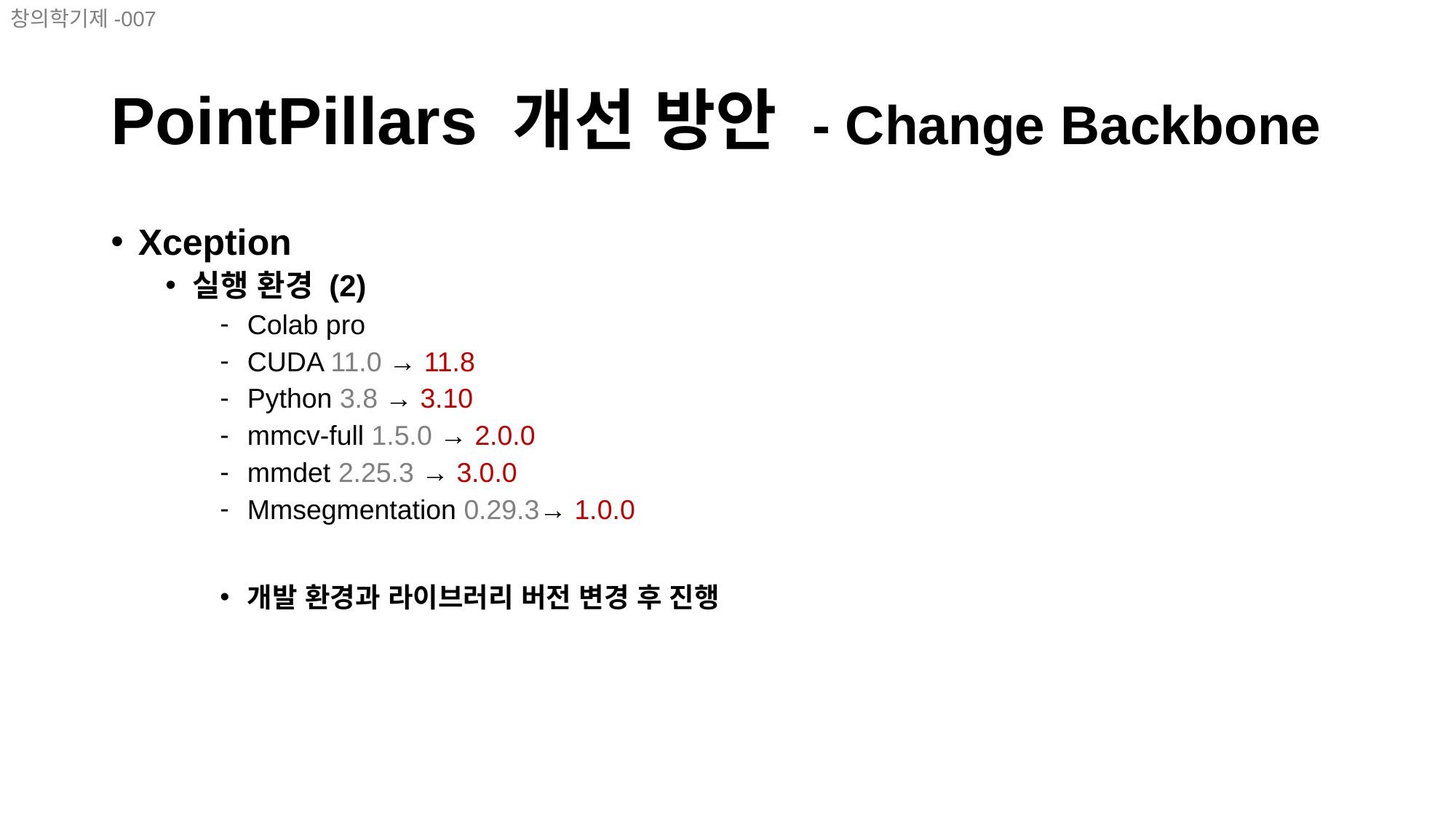

창의학기제-007
# PointPillars 개선 방안 - Change Backbone
Xception
실행 환경 (2)
Colab pro
CUDA 11.0 → 11.8
Python 3.8 → 3.10
mmcv-full 1.5.0 → 2.0.0
mmdet 2.25.3 → 3.0.0
Mmsegmentation 0.29.3→ 1.0.0

개발 환경과 라이브러리 버전 변경 후 진행